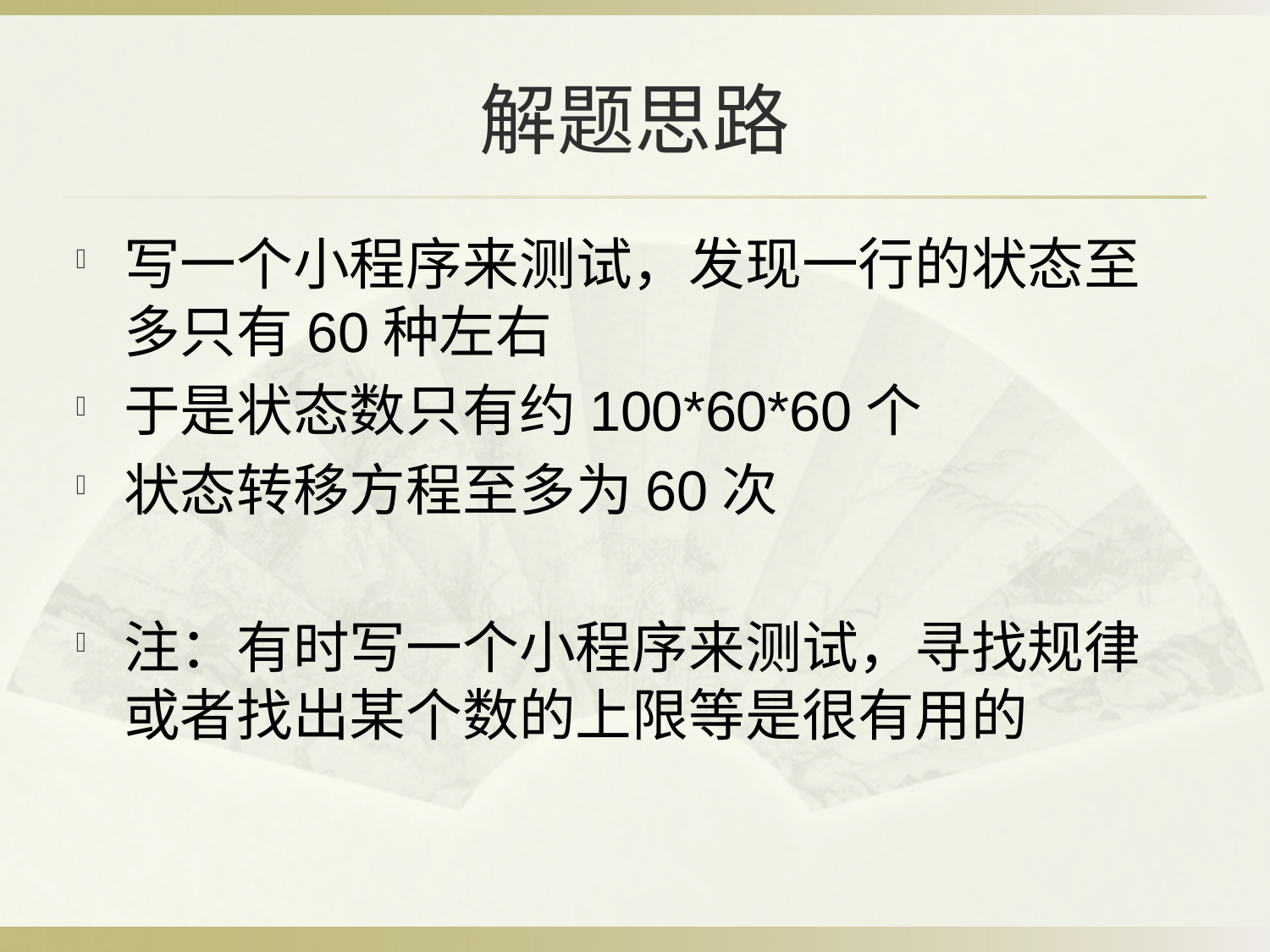

# 解题思路
写一个小程序来测试，发现一行的状态至多只有60种左右
于是状态数只有约100*60*60个
状态转移方程至多为60次

注：有时写一个小程序来测试，寻找规律或者找出某个数的上限等是很有用的